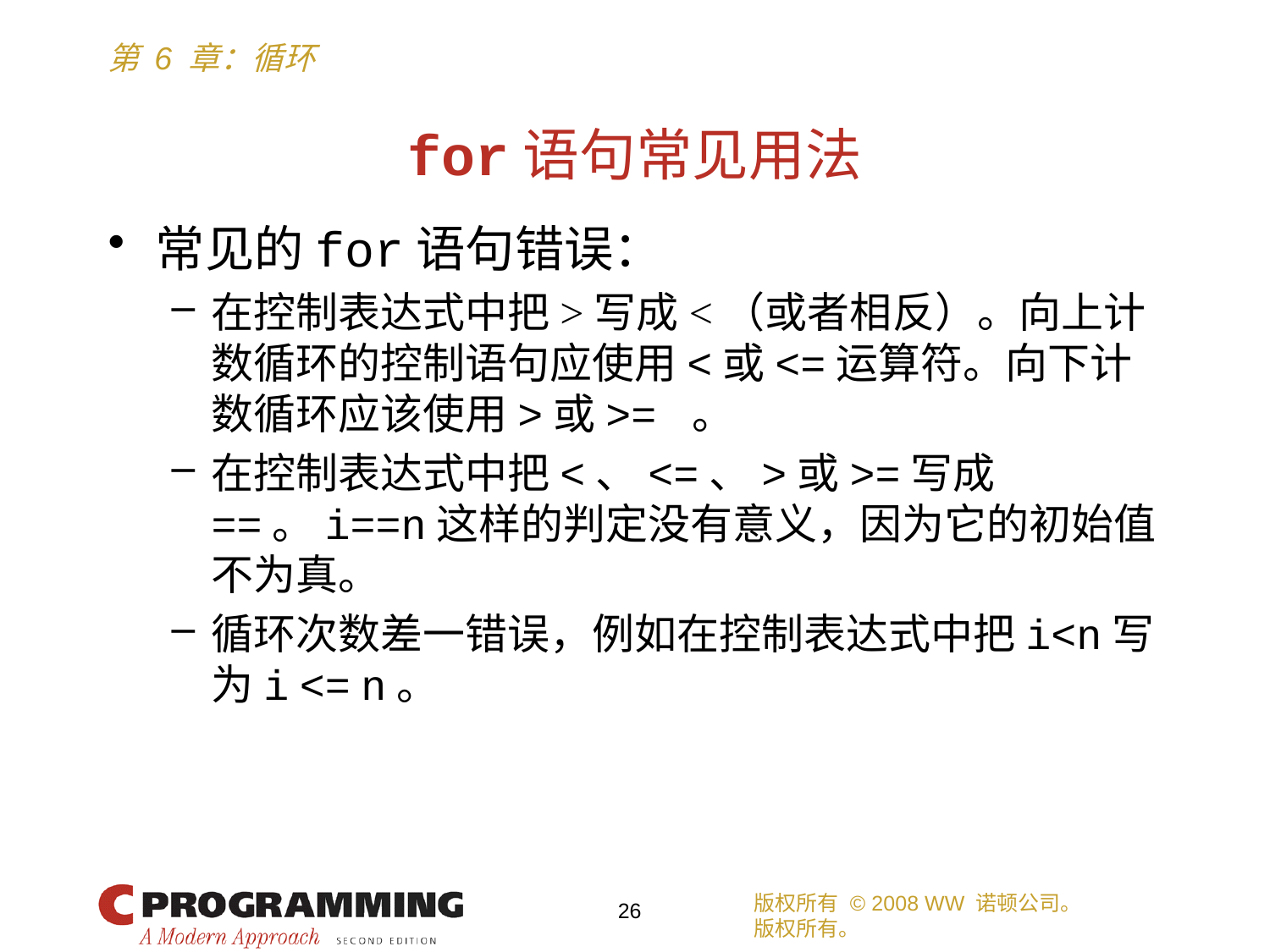

# for语句常见用法
常见的for语句错误：
在控制表达式中把>写成<（或者相反）。向上计数循环的控制语句应使用<或<=运算符。向下计数循环应该使用>或>= 。
在控制表达式中把<、<=、>或>=写成==。i==n这样的判定没有意义，因为它的初始值不为真。
循环次数差一错误，例如在控制表达式中把i<n写为i <= n。
版权所有 © 2008 WW 诺顿公司。
版权所有。
26